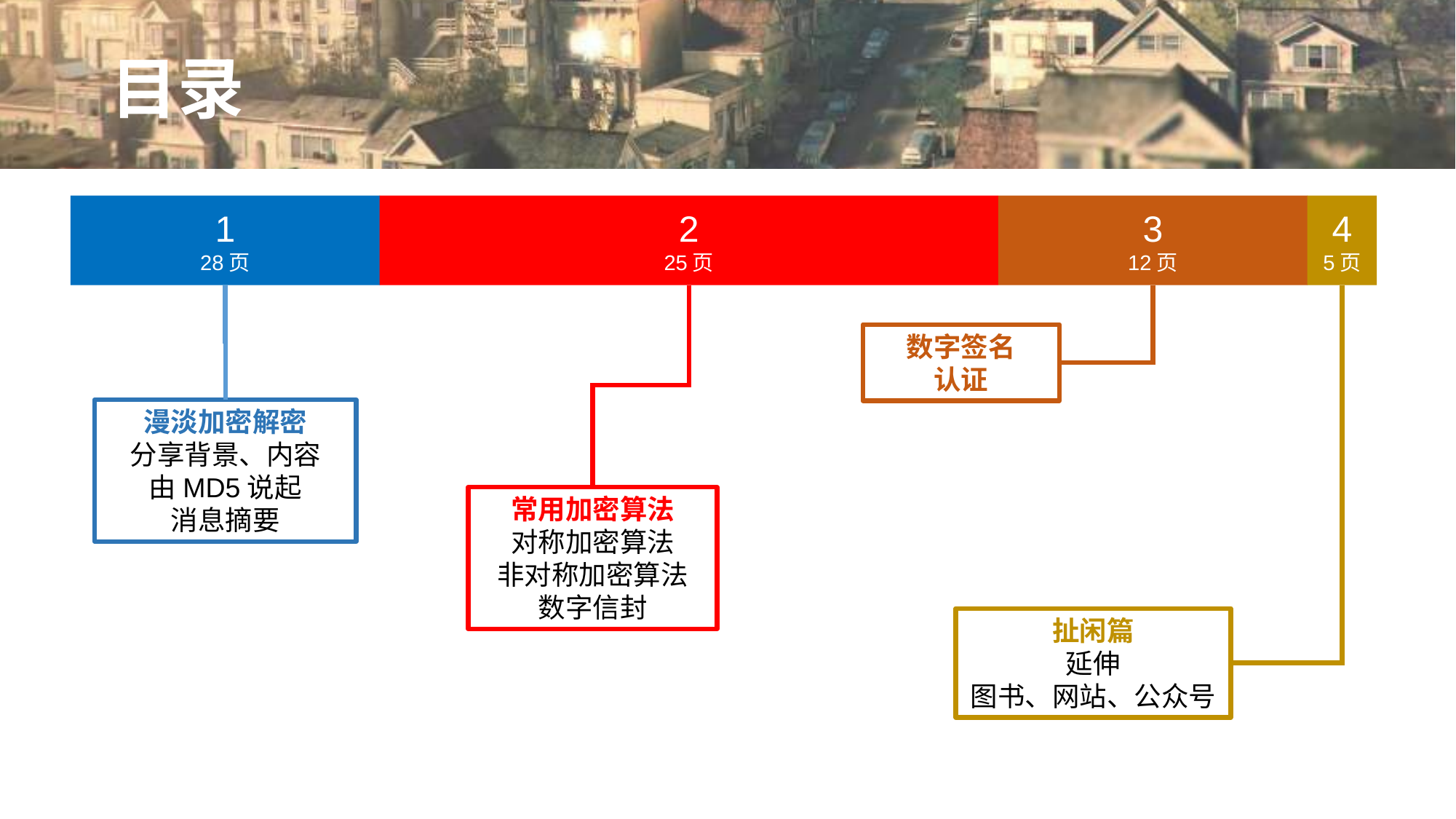

# 目录
1
28页
2
25页
3
12页
4
5页
数字签名
认证
漫淡加密解密
分享背景、内容
由MD5说起
消息摘要
常用加密算法
对称加密算法
非对称加密算法
数字信封
扯闲篇
延伸
图书、网站、公众号